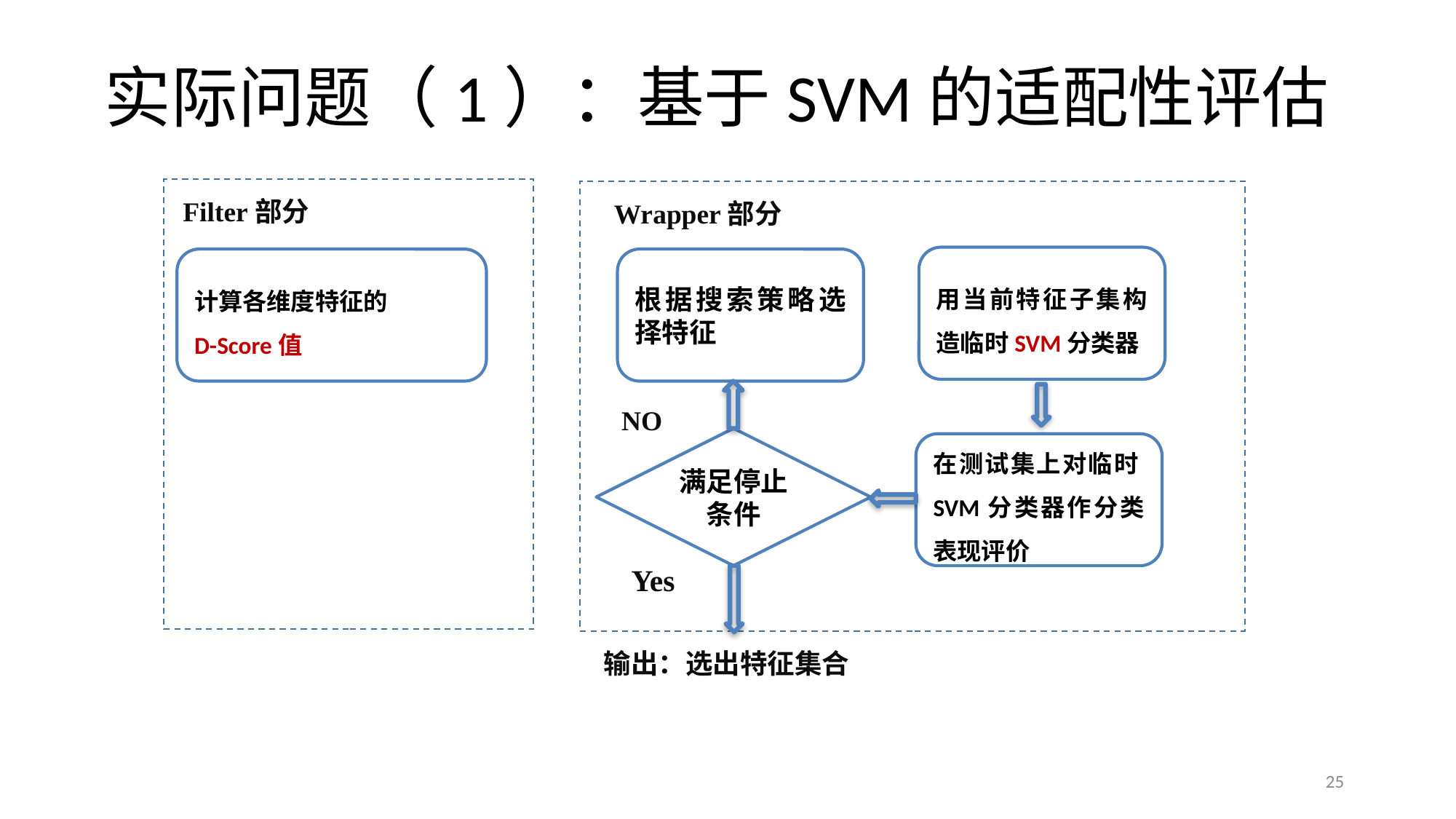

# 实际问题（1）：基于SVM的适配性评估

Filter部分

Wrapper部分

用当前特征子集构造临时SVM分类器
计算各维度特征的
D-Score值
根据搜索策略选择特征

NO

满足停止条件
在测试集上对临时SVM分类器作分类表现评价

Yes

输出：选出特征集合

25